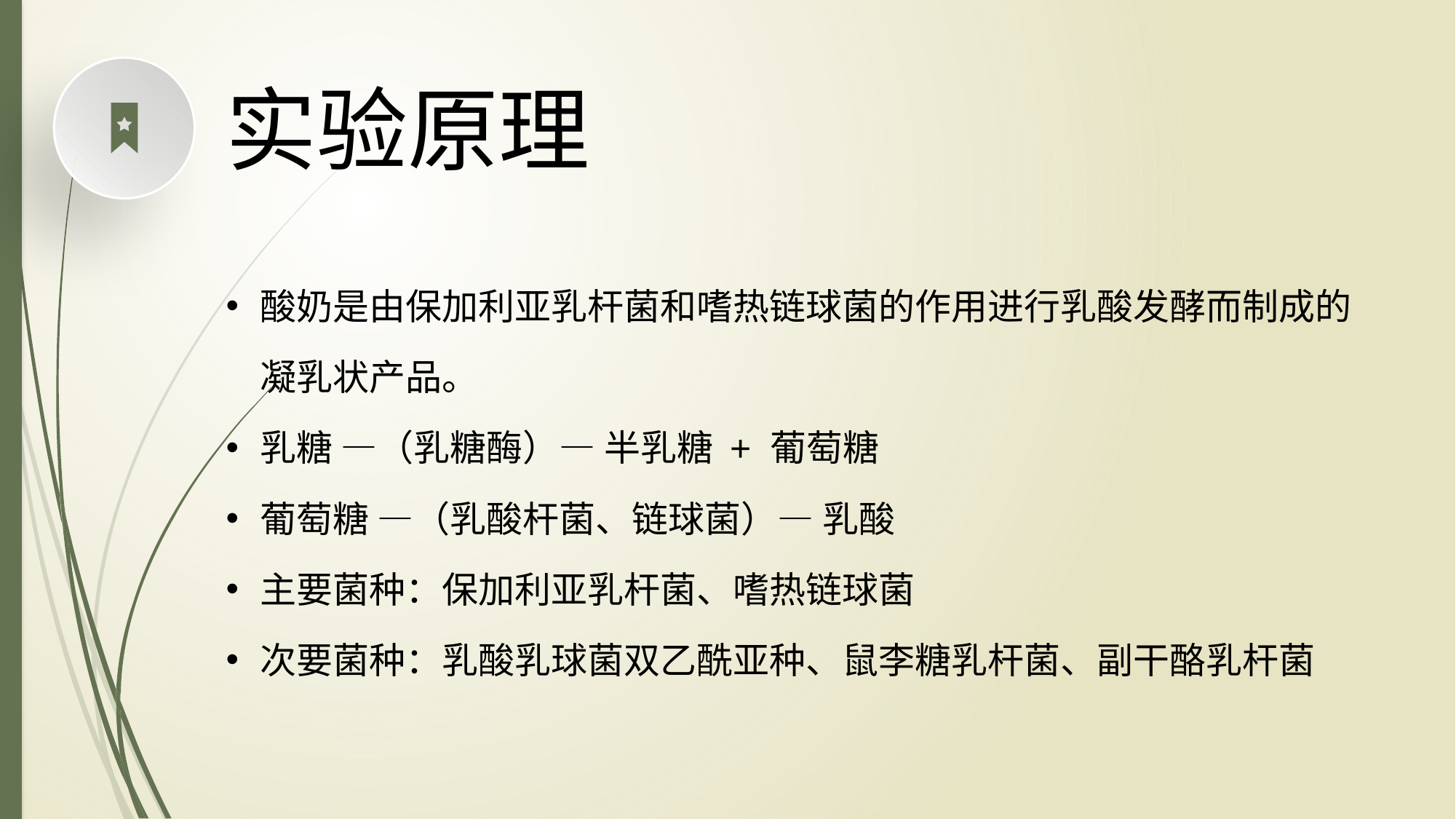

实验原理
酸奶是由保加利亚乳杆菌和嗜热链球菌的作用进行乳酸发酵而制成的凝乳状产品。
乳糖 —（乳糖酶）— 半乳糖 + 葡萄糖
葡萄糖 —（乳酸杆菌、链球菌）— 乳酸
主要菌种：保加利亚乳杆菌、嗜热链球菌
次要菌种：乳酸乳球菌双乙酰亚种、鼠李糖乳杆菌、副干酪乳杆菌